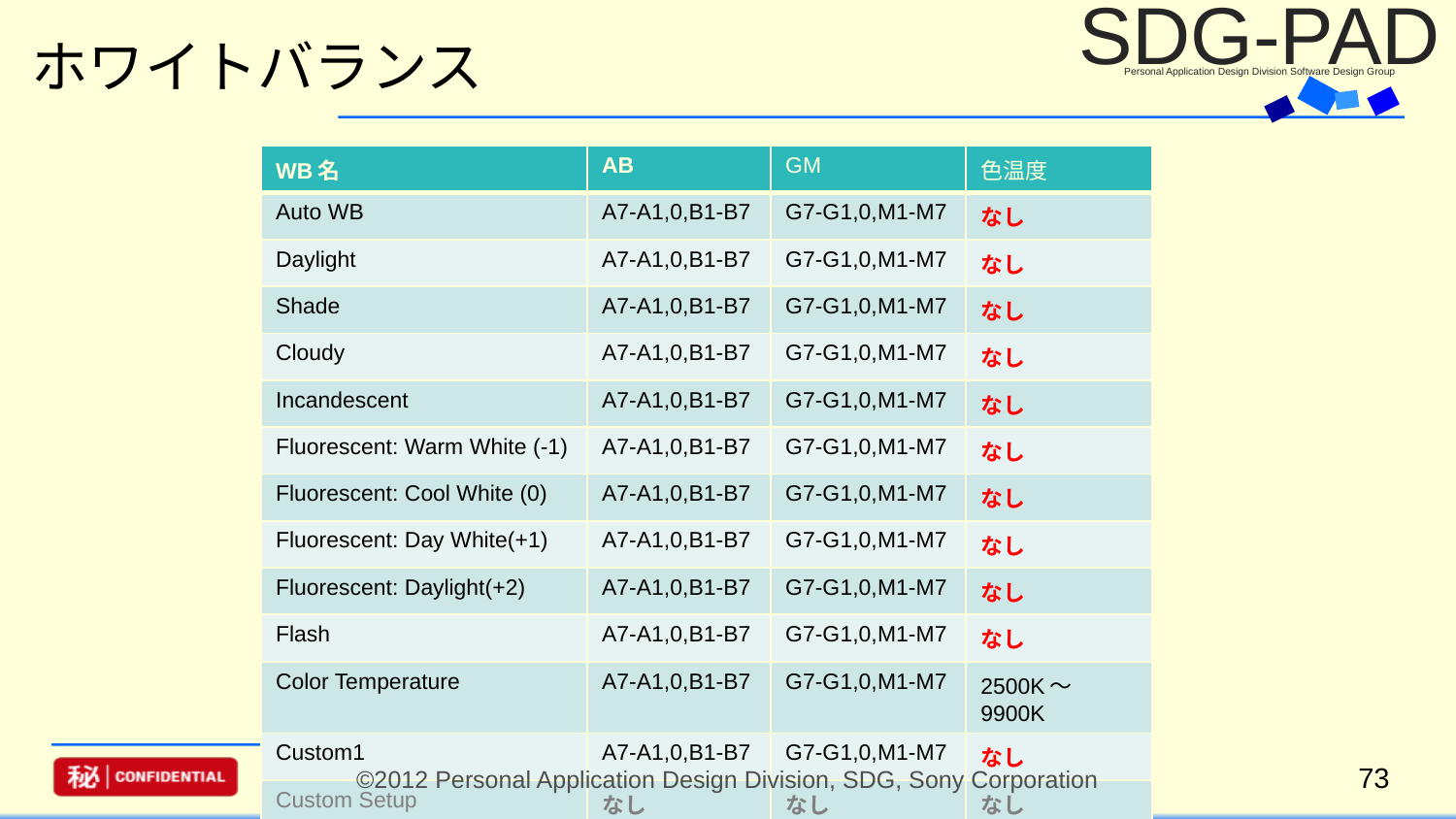

# ホワイトバランス
| WB名 | AB | GM | 色温度 |
| --- | --- | --- | --- |
| Auto WB | A7-A1,0,B1-B7 | G7-G1,0,M1-M7 | なし |
| Daylight | A7-A1,0,B1-B7 | G7-G1,0,M1-M7 | なし |
| Shade | A7-A1,0,B1-B7 | G7-G1,0,M1-M7 | なし |
| Cloudy | A7-A1,0,B1-B7 | G7-G1,0,M1-M7 | なし |
| Incandescent | A7-A1,0,B1-B7 | G7-G1,0,M1-M7 | なし |
| Fluorescent: Warm White (-1) | A7-A1,0,B1-B7 | G7-G1,0,M1-M7 | なし |
| Fluorescent: Cool White (0) | A7-A1,0,B1-B7 | G7-G1,0,M1-M7 | なし |
| Fluorescent: Day White(+1) | A7-A1,0,B1-B7 | G7-G1,0,M1-M7 | なし |
| Fluorescent: Daylight(+2) | A7-A1,0,B1-B7 | G7-G1,0,M1-M7 | なし |
| Flash | A7-A1,0,B1-B7 | G7-G1,0,M1-M7 | なし |
| Color Temperature | A7-A1,0,B1-B7 | G7-G1,0,M1-M7 | 2500K～9900K |
| Custom1 | A7-A1,0,B1-B7 | G7-G1,0,M1-M7 | なし |
| Custom Setup | なし | なし | なし |
73
©2012 Personal Application Design Division, SDG, Sony Corporation